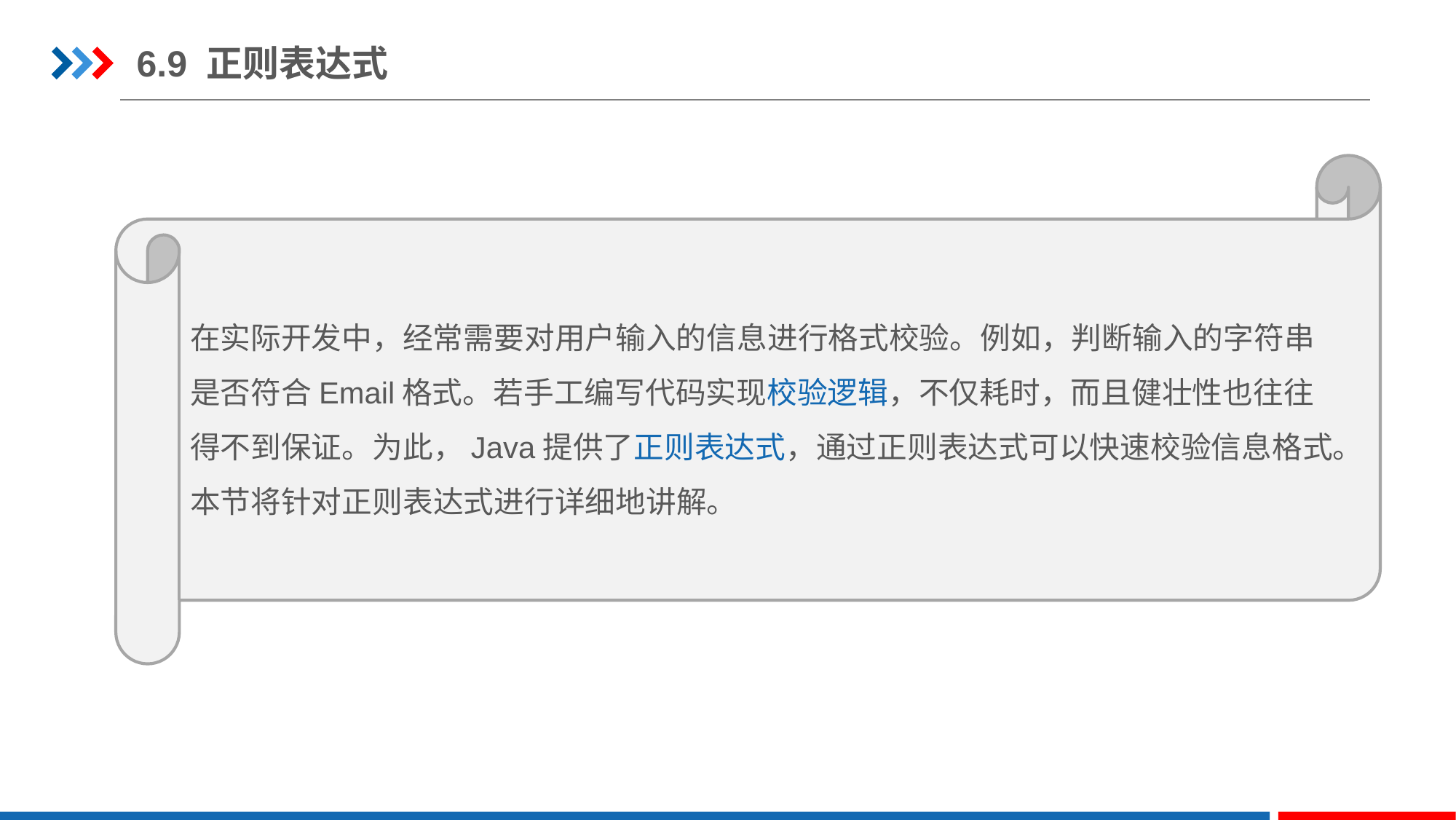

6.9 正则表达式
在实际开发中，经常需要对用户输入的信息进行格式校验。例如，判断输入的字符串是否符合Email格式。若手工编写代码实现校验逻辑，不仅耗时，而且健壮性也往往得不到保证。为此，Java提供了正则表达式，通过正则表达式可以快速校验信息格式。本节将针对正则表达式进行详细地讲解。